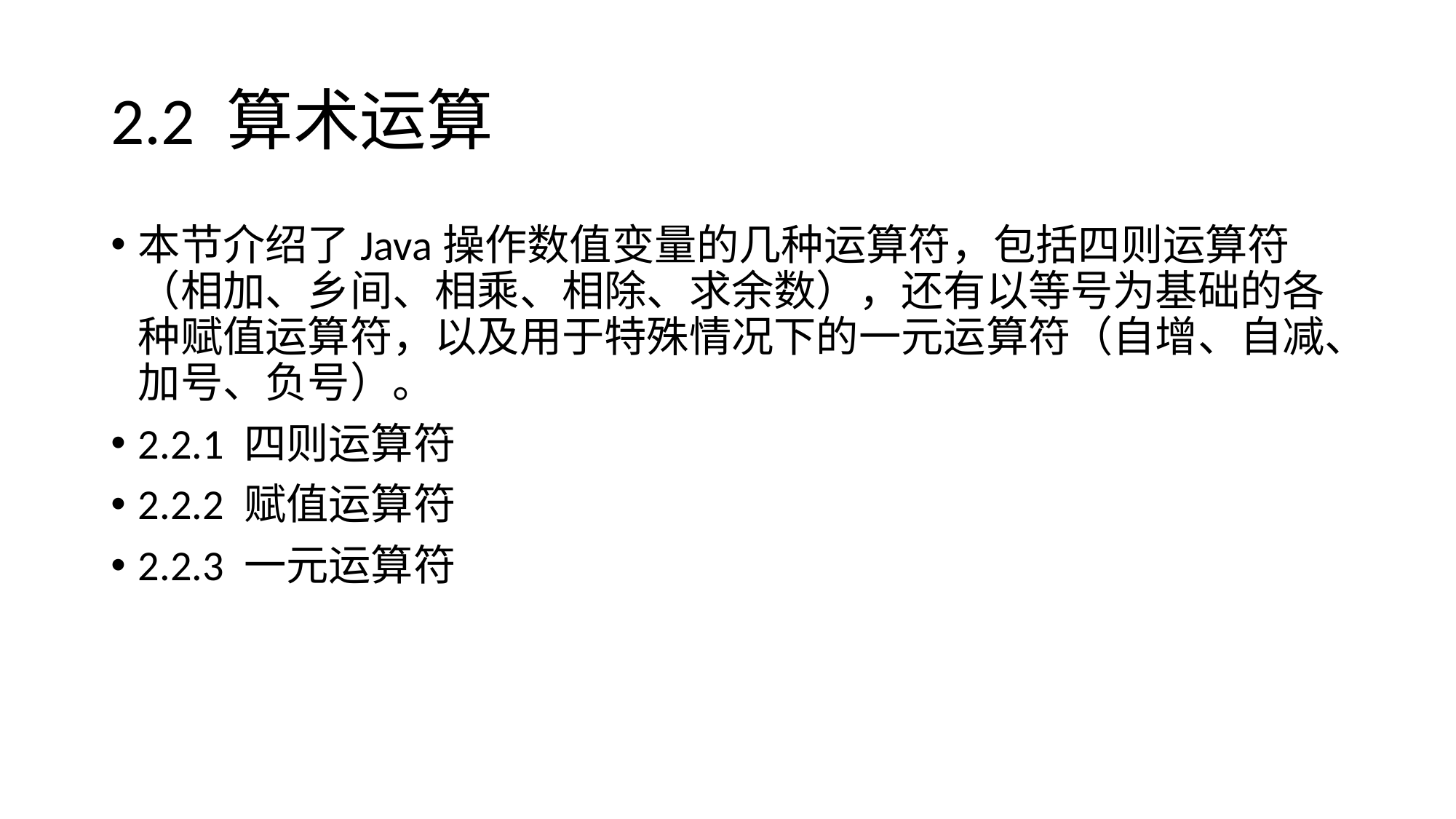

# 2.2 算术运算
本节介绍了Java操作数值变量的几种运算符，包括四则运算符（相加、乡间、相乘、相除、求余数），还有以等号为基础的各种赋值运算符，以及用于特殊情况下的一元运算符（自增、自减、加号、负号）。
2.2.1 四则运算符
2.2.2 赋值运算符
2.2.3 一元运算符